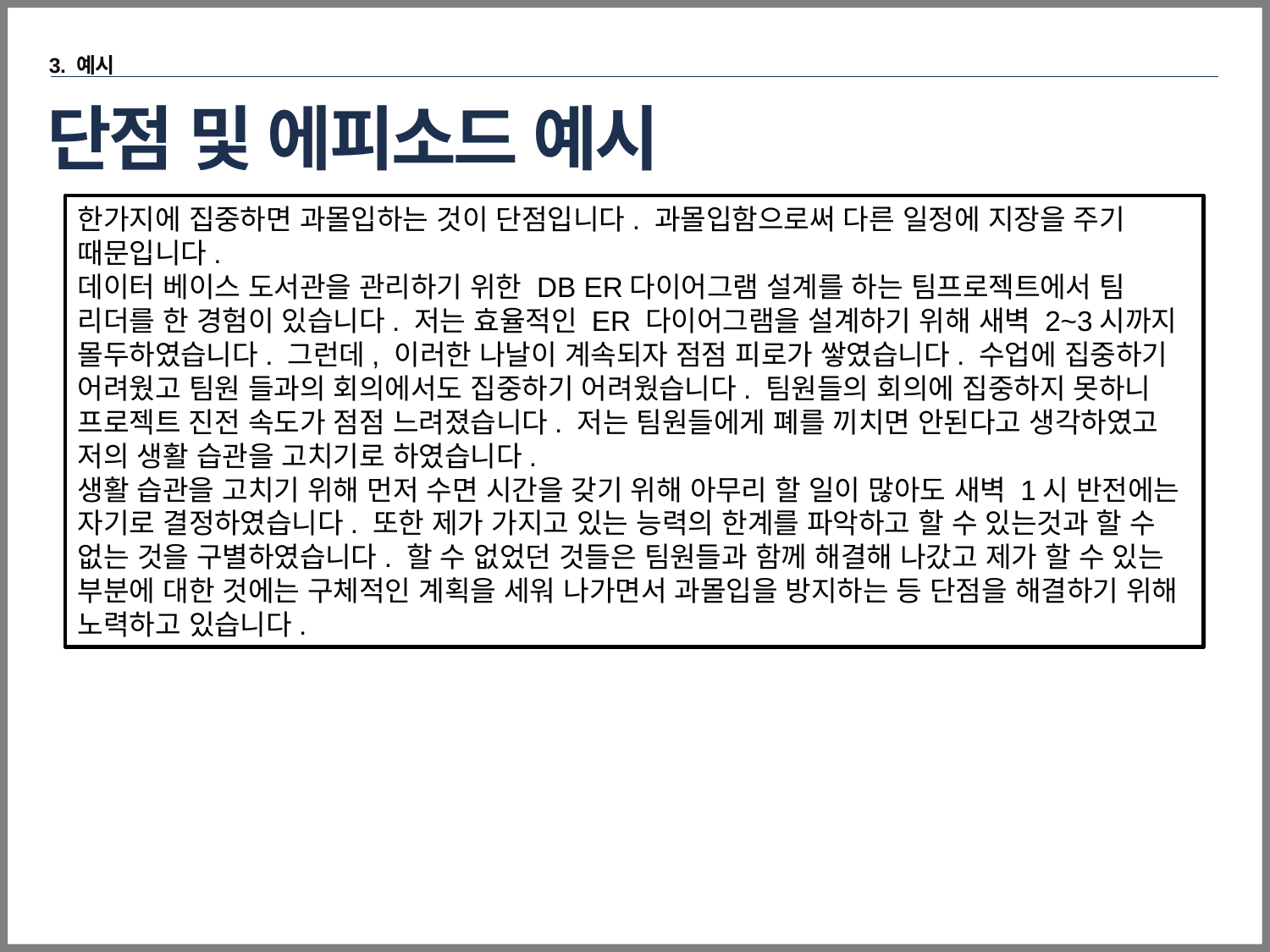

3. 예시
# 단점 및 에피소드 예시
한가지에 집중하면 과몰입하는 것이 단점입니다. 과몰입함으로써 다른 일정에 지장을 주기 때문입니다.
데이터 베이스 도서관을 관리하기 위한 DB ER다이어그램 설계를 하는 팀프로젝트에서 팀 리더를 한 경험이 있습니다. 저는 효율적인 ER 다이어그램을 설계하기 위해 새벽 2~3시까지 몰두하였습니다. 그런데, 이러한 나날이 계속되자 점점 피로가 쌓였습니다. 수업에 집중하기 어려웠고 팀원 들과의 회의에서도 집중하기 어려웠습니다. 팀원들의 회의에 집중하지 못하니 프로젝트 진전 속도가 점점 느려졌습니다. 저는 팀원들에게 폐를 끼치면 안된다고 생각하였고 저의 생활 습관을 고치기로 하였습니다.
생활 습관을 고치기 위해 먼저 수면 시간을 갖기 위해 아무리 할 일이 많아도 새벽 1시 반전에는 자기로 결정하였습니다. 또한 제가 가지고 있는 능력의 한계를 파악하고 할 수 있는것과 할 수 없는 것을 구별하였습니다. 할 수 없었던 것들은 팀원들과 함께 해결해 나갔고 제가 할 수 있는 부분에 대한 것에는 구체적인 계획을 세워 나가면서 과몰입을 방지하는 등 단점을 해결하기 위해 노력하고 있습니다.